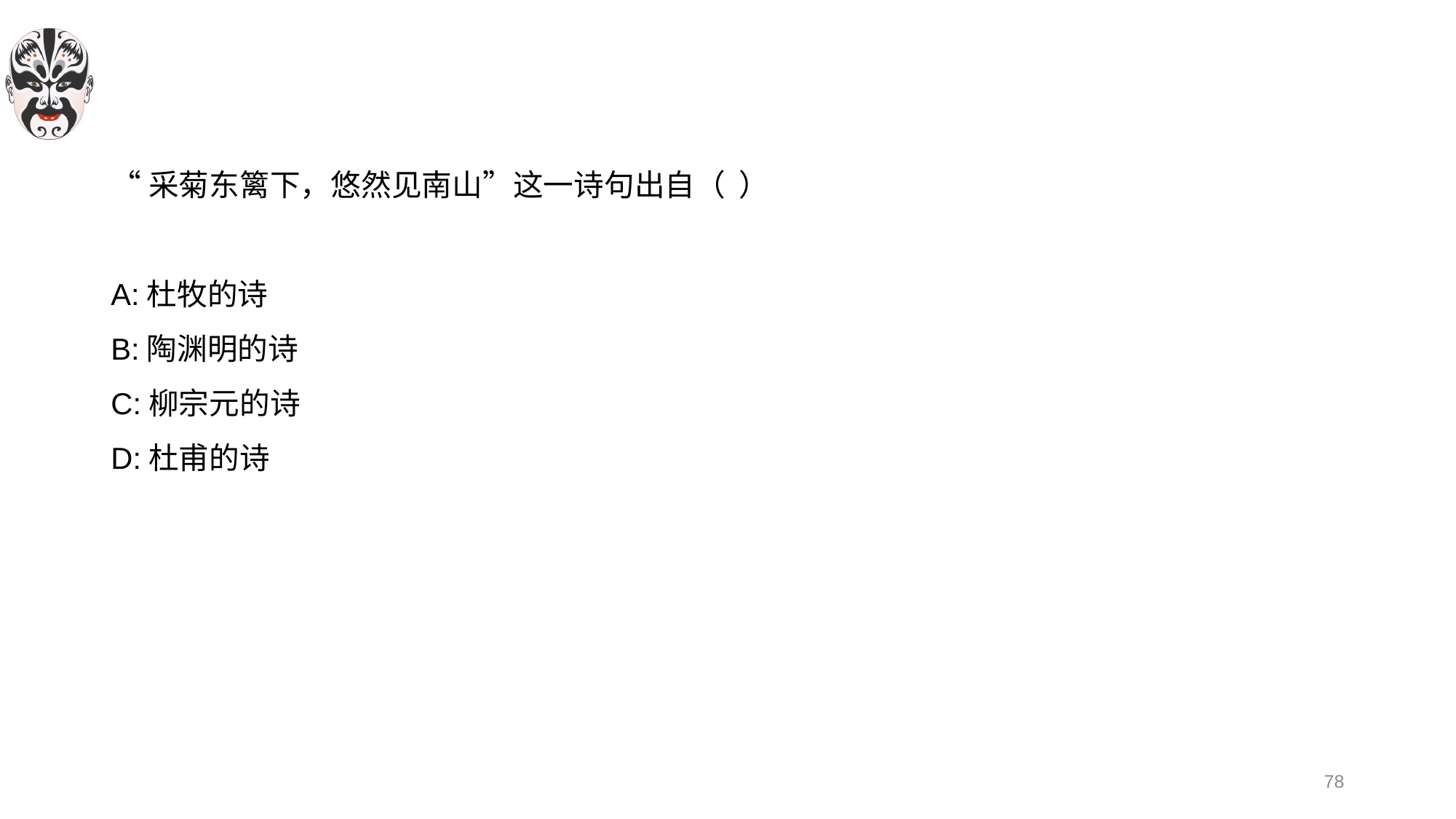

#
“采菊东篱下，悠然见南山”这一诗句出自（  ）

A:杜牧的诗
B:陶渊明的诗
C:柳宗元的诗
D:杜甫的诗

78